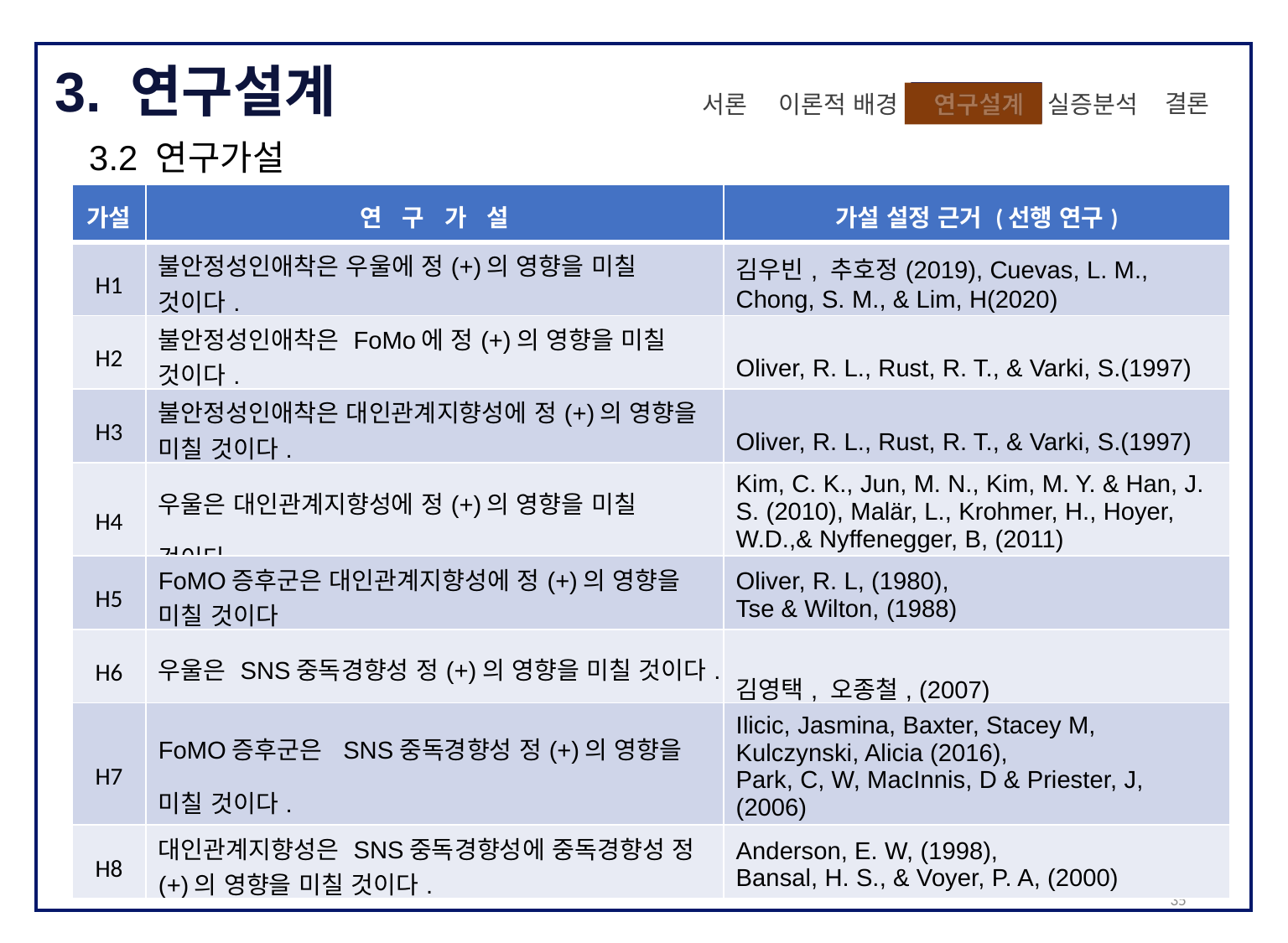

3. 연구설계

 결론
실증분석
이론적 배경
 연구설계
 연구설계
서론
3.2 연구가설
| 가설 | 연 구 가 설 | 가설 설정 근거 (선행 연구) |
| --- | --- | --- |
| H1 | 불안정성인애착은 우울에 정(+)의 영향을 미칠 것이다. | 김우빈, 추호정(2019), Cuevas, L. M., Chong, S. M., & Lim, H(2020) |
| H2 | 불안정성인애착은 FoMo에 정(+)의 영향을 미칠 것이다. | Oliver, R. L., Rust, R. T., & Varki, S.(1997) |
| H3 | 불안정성인애착은 대인관계지향성에 정(+)의 영향을 미칠 것이다. | Oliver, R. L., Rust, R. T., & Varki, S.(1997) |
| H4 | 우울은 대인관계지향성에 정(+)의 영향을 미칠 것이다 | Kim, C. K., Jun, M. N., Kim, M. Y. & Han, J. S. (2010), Malär, L., Krohmer, H., Hoyer, W.D.,& Nyffenegger, B, (2011) |
| H5 | FoMO증후군은 대인관계지향성에 정(+)의 영향을 미칠 것이다 | Oliver, R. L, (1980), Tse & Wilton, (1988) |
| H6 | 우울은 SNS중독경향성 정(+)의 영향을 미칠 것이다. | 김영택, 오종철, (2007) |
| H7 | FoMO증후군은 SNS중독경향성 정(+)의 영향을 미칠 것이다. | Ilicic, Jasmina, Baxter, Stacey M, Kulczynski, Alicia (2016), Park, C, W, MacInnis, D & Priester, J, (2006) |
| H8 | 대인관계지향성은 SNS중독경향성에 중독경향성 정(+)의 영향을 미칠 것이다. | Anderson, E. W, (1998), Bansal, H. S., & Voyer, P. A, (2000) |

35